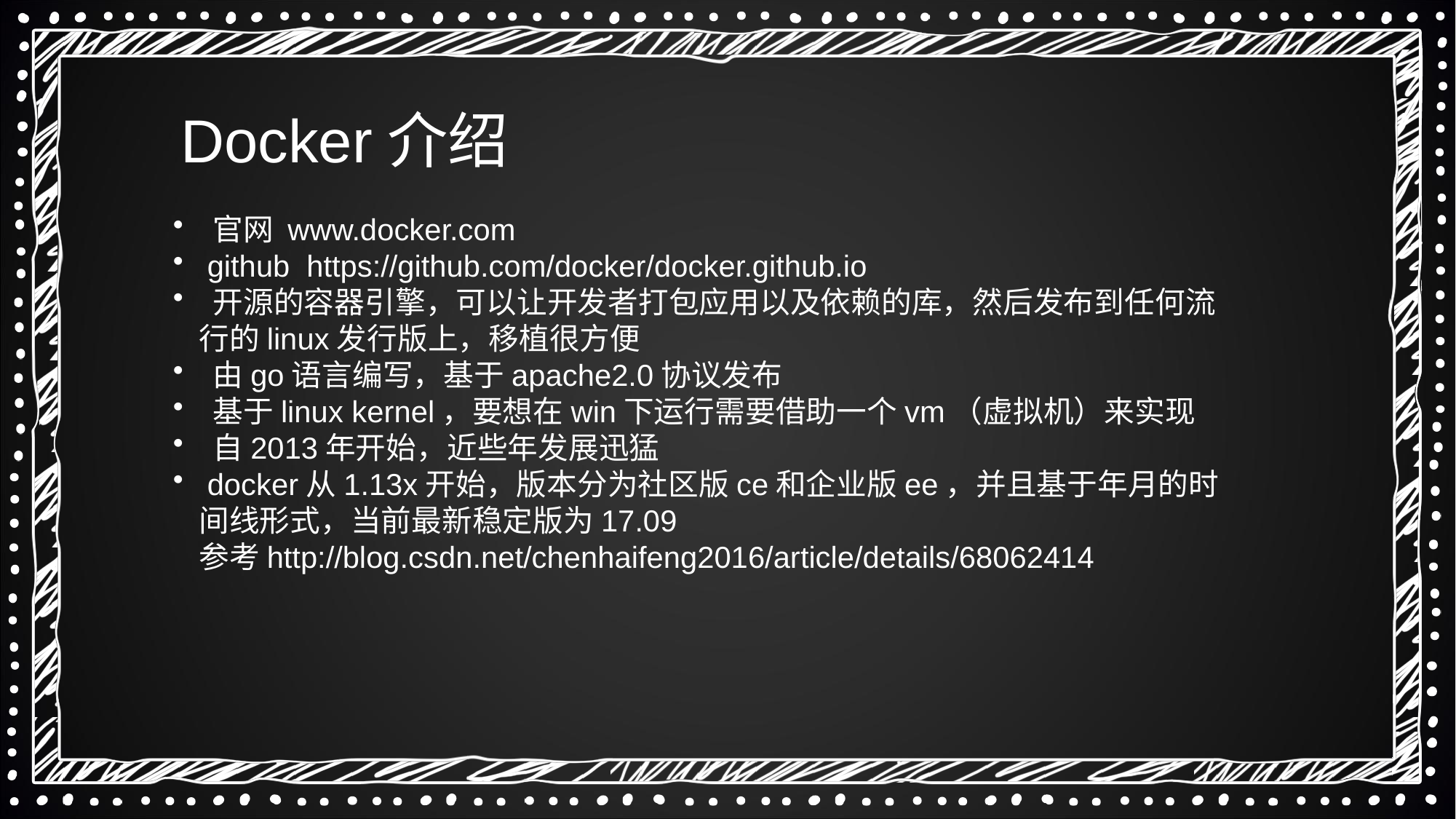

Docker介绍
 官网 www.docker.com
 github  https://github.com/docker/docker.github.io
 开源的容器引擎，可以让开发者打包应用以及依赖的库，然后发布到任何流行的linux发行版上，移植很方便
 由go语言编写，基于apache2.0协议发布
 基于linux kernel，要想在win下运行需要借助一个vm（虚拟机）来实现
 自2013年开始，近些年发展迅猛
 docker从1.13x开始，版本分为社区版ce和企业版ee，并且基于年月的时间线形式，当前最新稳定版为17.09 参考http://blog.csdn.net/chenhaifeng2016/article/details/68062414